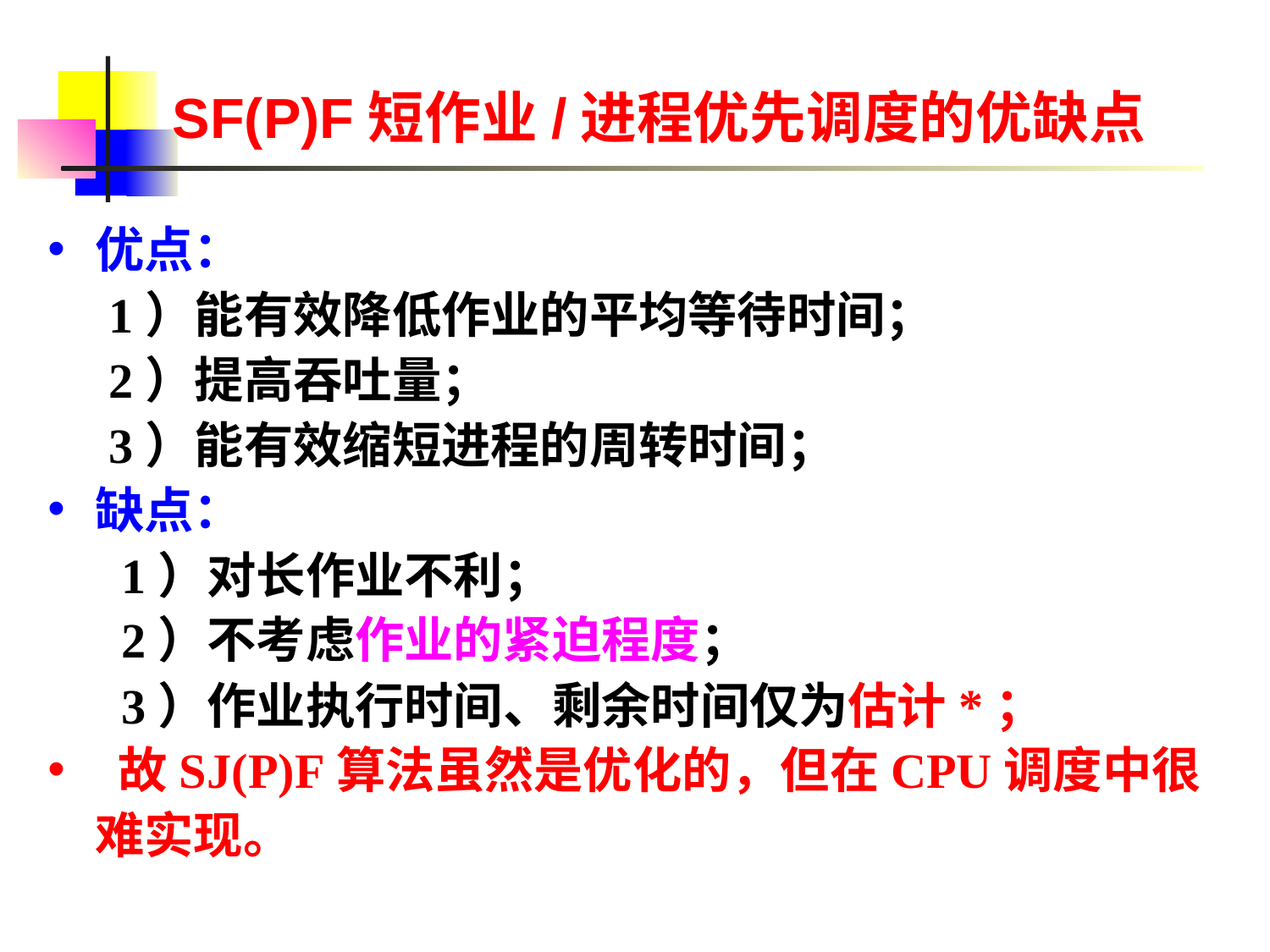

# SF(P)F短作业/进程优先调度的优缺点
优点：
     1）能有效降低作业的平均等待时间；
     2）提高吞吐量；
     3）能有效缩短进程的周转时间；
缺点：
      1）对长作业不利；
      2）不考虑作业的紧迫程度；
      3）作业执行时间、剩余时间仅为估计*；
 故SJ(P)F算法虽然是优化的，但在CPU调度中很难实现。